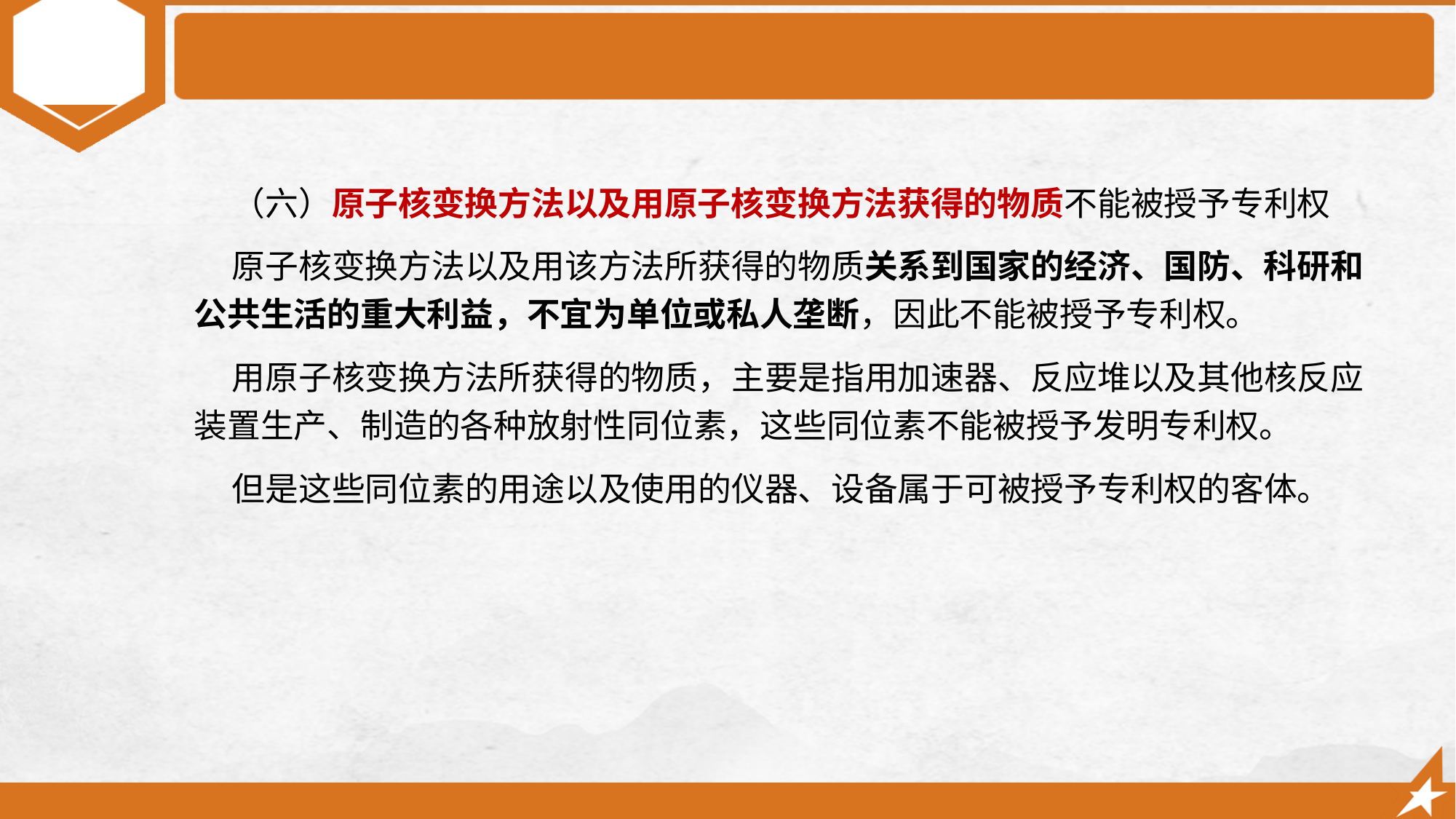

（六）原子核变换方法以及用原子核变换方法获得的物质不能被授予专利权
    原子核变换方法以及用该方法所获得的物质关系到国家的经济、国防、科研和公共生活的重大利益，不宜为单位或私人垄断，因此不能被授予专利权。
    用原子核变换方法所获得的物质，主要是指用加速器、反应堆以及其他核反应装置生产、制造的各种放射性同位素，这些同位素不能被授予发明专利权。
    但是这些同位素的用途以及使用的仪器、设备属于可被授予专利权的客体。